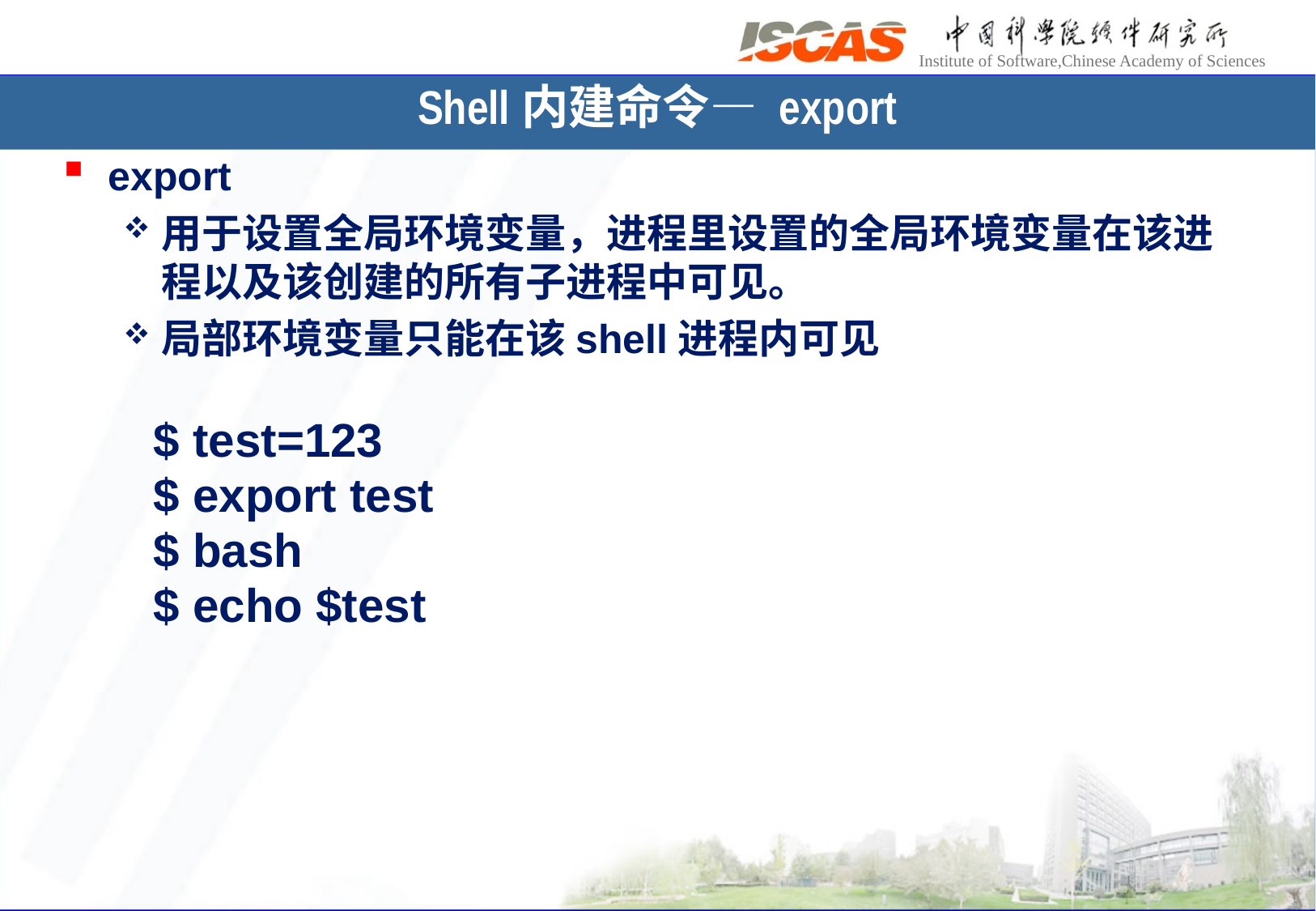

Shell内建命令— export
export
用于设置全局环境变量，进程里设置的全局环境变量在该进程以及该创建的所有子进程中可见。
局部环境变量只能在该shell进程内可见
$ test=123
$ export test
$ bash
$ echo $test